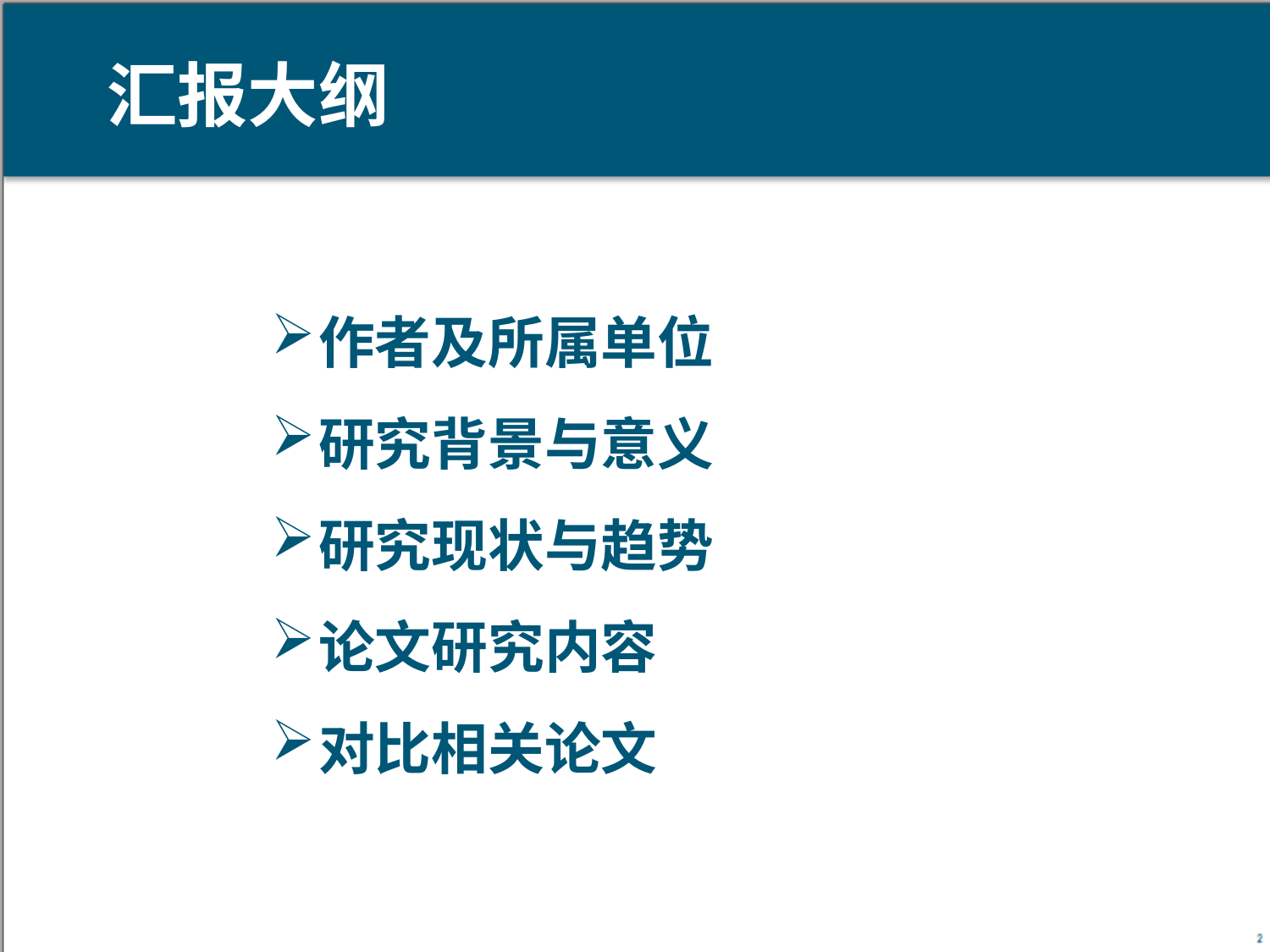

汇报大纲
作者及所属单位
研究背景与意义
研究现状与趋势
论文研究内容
对比相关论文